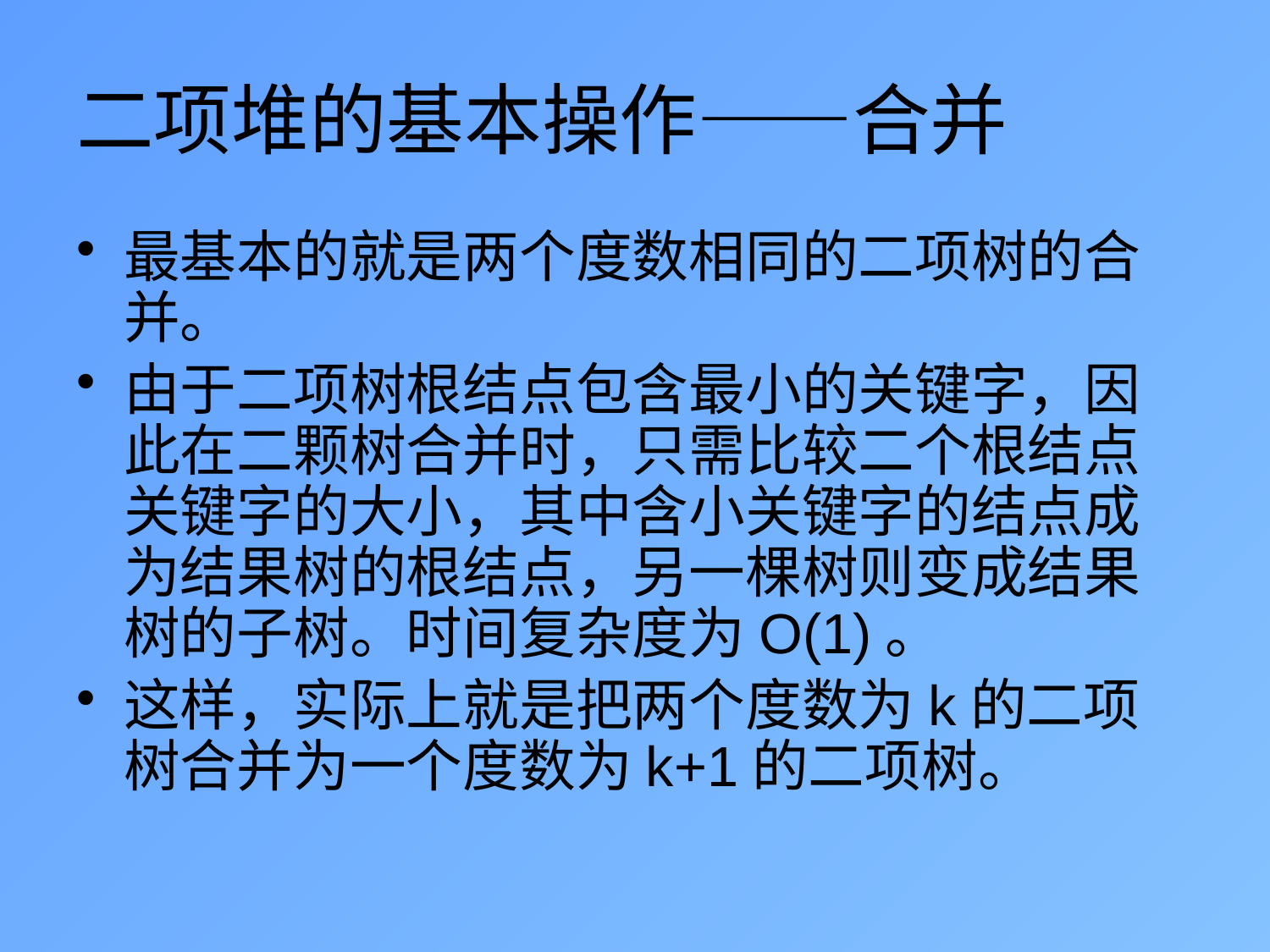

# 二项堆的基本操作——合并
最基本的就是两个度数相同的二项树的合并。
由于二项树根结点包含最小的关键字，因此在二颗树合并时，只需比较二个根结点关键字的大小，其中含小关键字的结点成为结果树的根结点，另一棵树则变成结果树的子树。时间复杂度为O(1)。
这样，实际上就是把两个度数为k的二项树合并为一个度数为k+1的二项树。